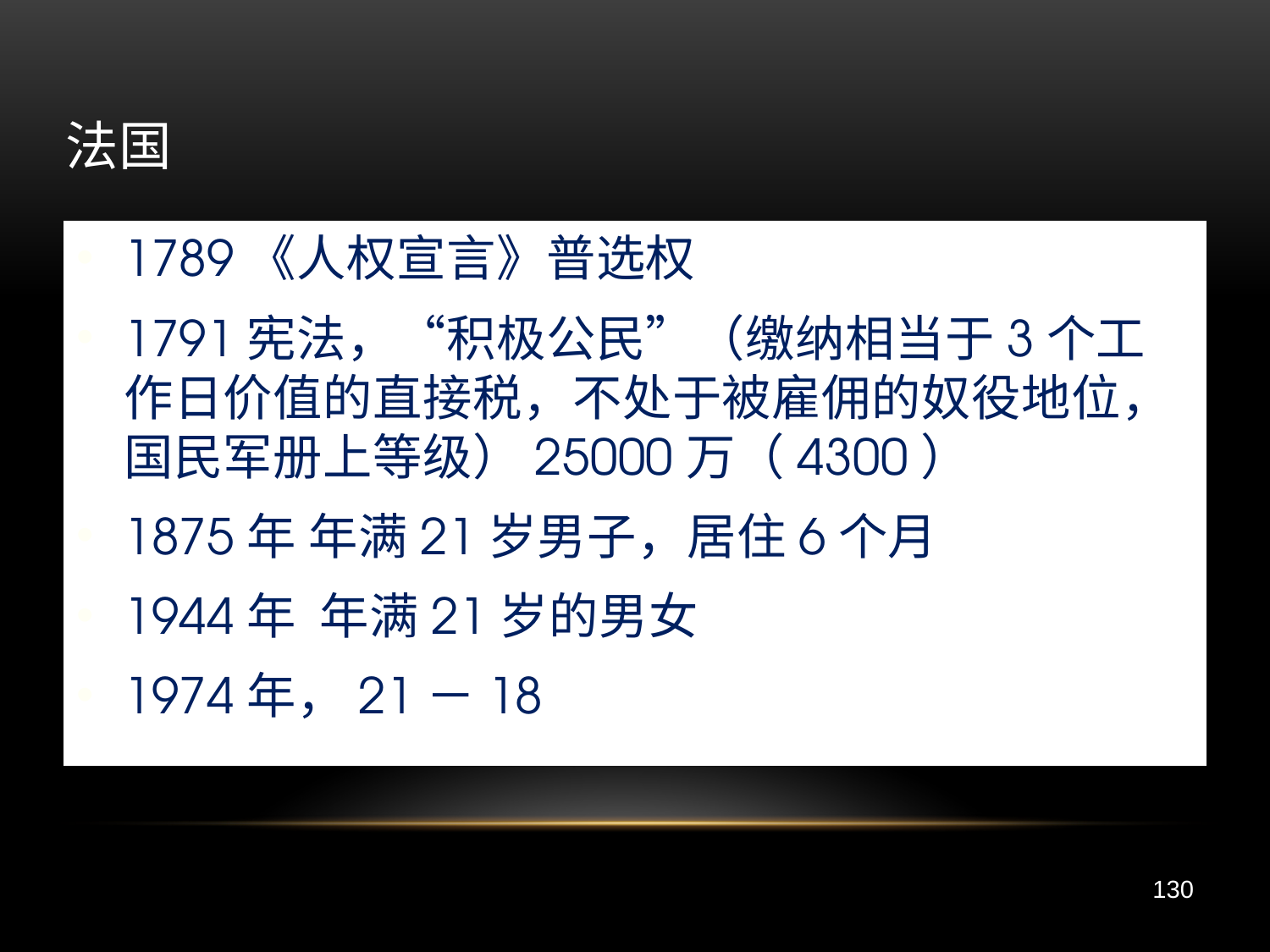

法国
1789《人权宣言》普选权
1791宪法，“积极公民”（缴纳相当于3个工作日价值的直接税，不处于被雇佣的奴役地位，国民军册上等级）25000万（4300）
1875年 年满21岁男子，居住6个月
1944年  年满21岁的男女
1974年，21－18

130